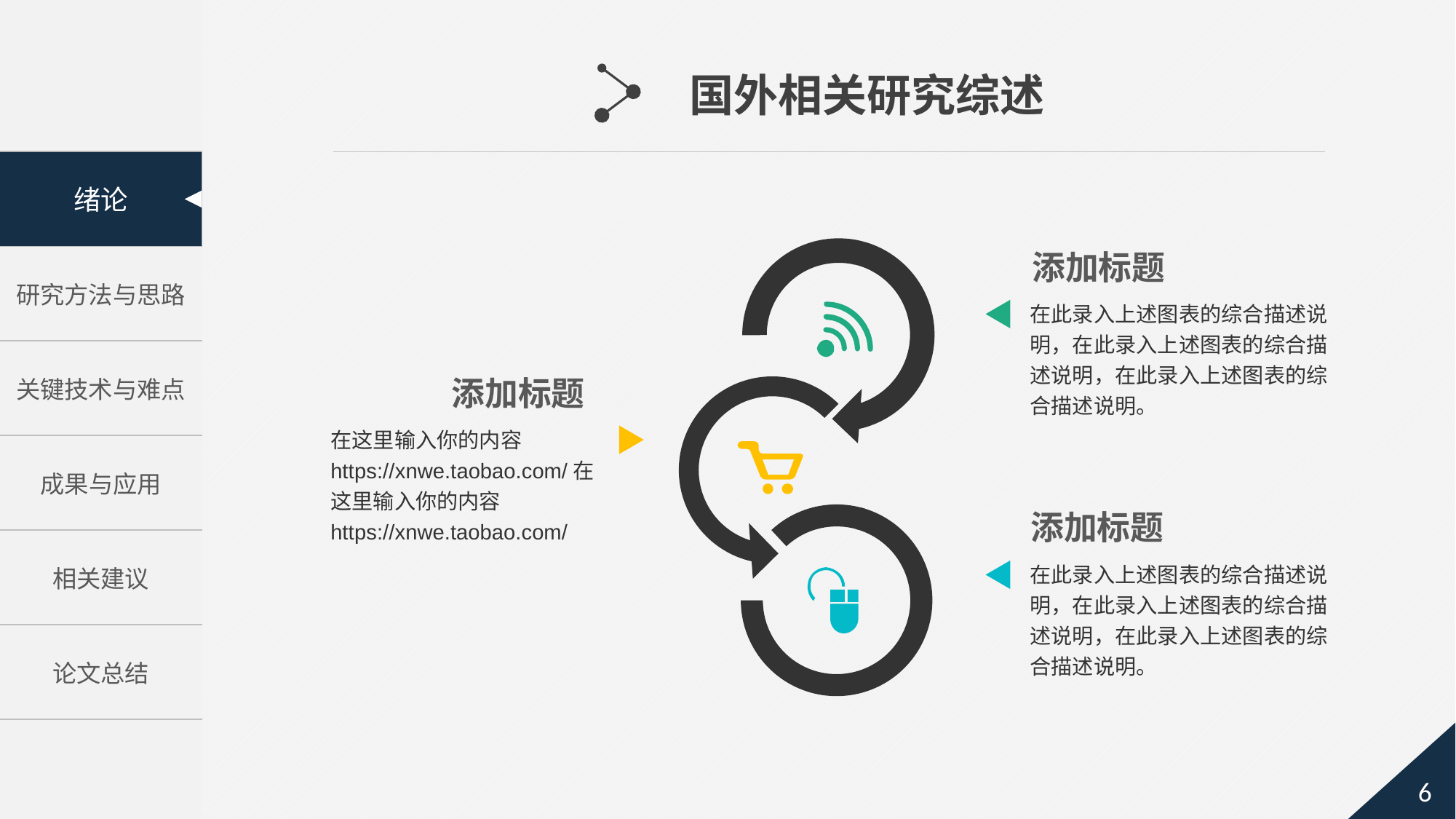

国外相关研究综述
添加标题

在此录入上述图表的综合描述说明，在此录入上述图表的综合描述说明，在此录入上述图表的综合描述说明。

添加标题
在这里输入你的内容 https://xnwe.taobao.com/在这里输入你的内容 https://xnwe.taobao.com/

添加标题

在此录入上述图表的综合描述说明，在此录入上述图表的综合描述说明，在此录入上述图表的综合描述说明。